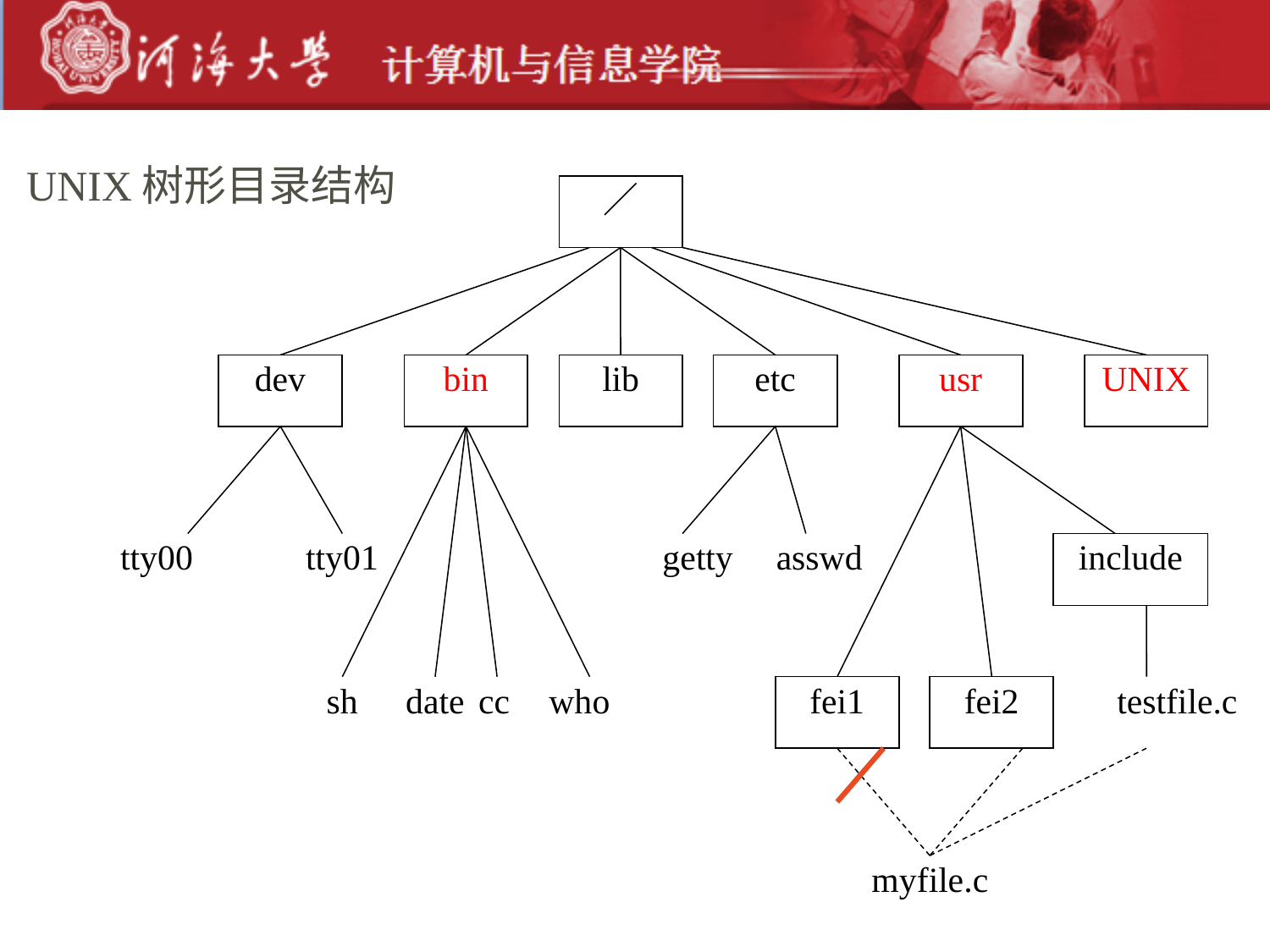

UNIX树形目录结构
／

dev
bin
lib
etc
usr
UNIX

tty00
tty01
getty
passwd
include

sh
date
cc    who
fei1
fei2
testfile.c

myfile.c